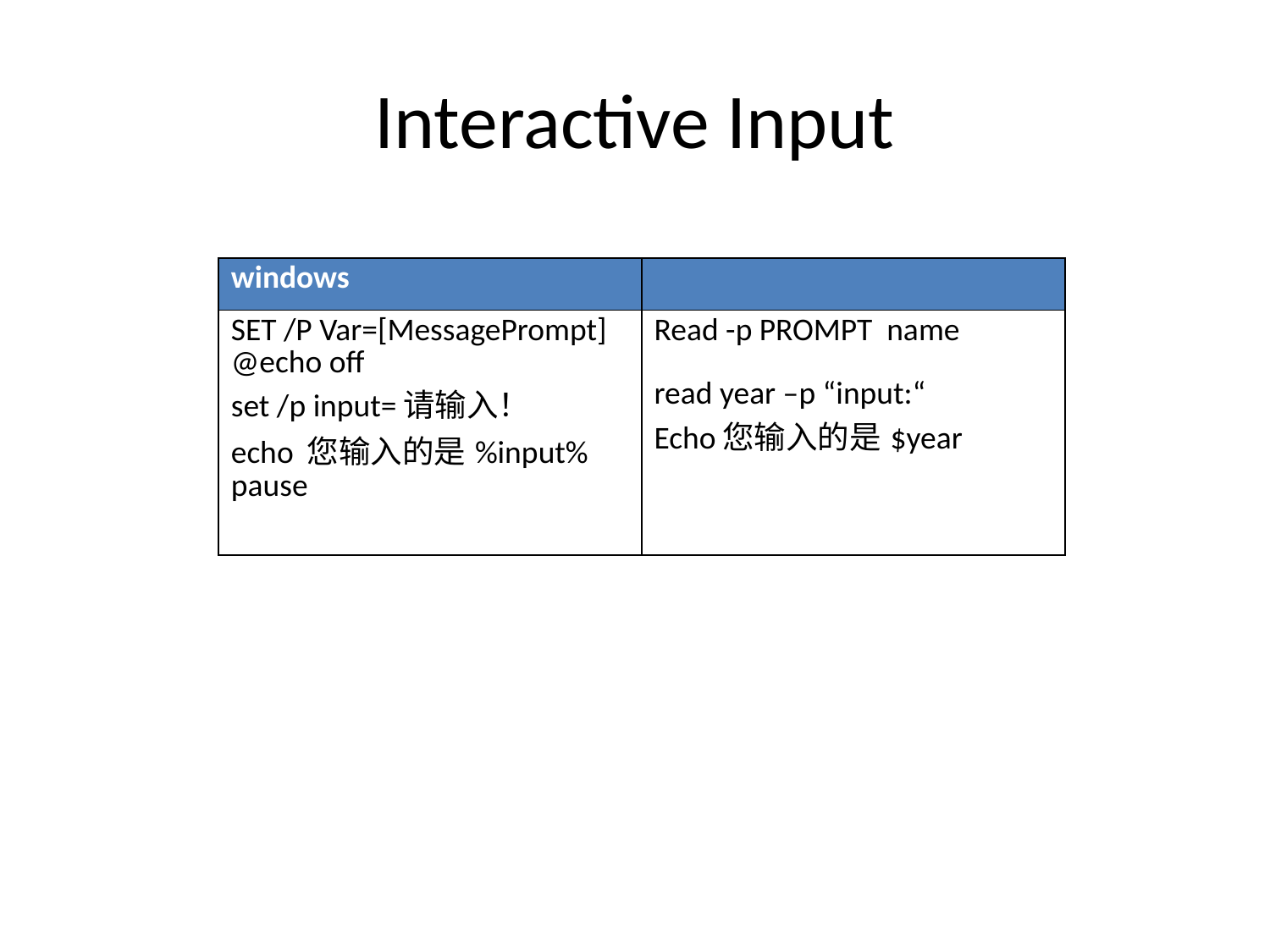

# Interactive Input
| windows |  |
| --- | --- |
| SET /P Var=[MessagePrompt] @echo off set /p input=请输入！ echo 您输入的是%input% pause | Read -p PROMPT name read year –p “input:“ Echo您输入的是$year |